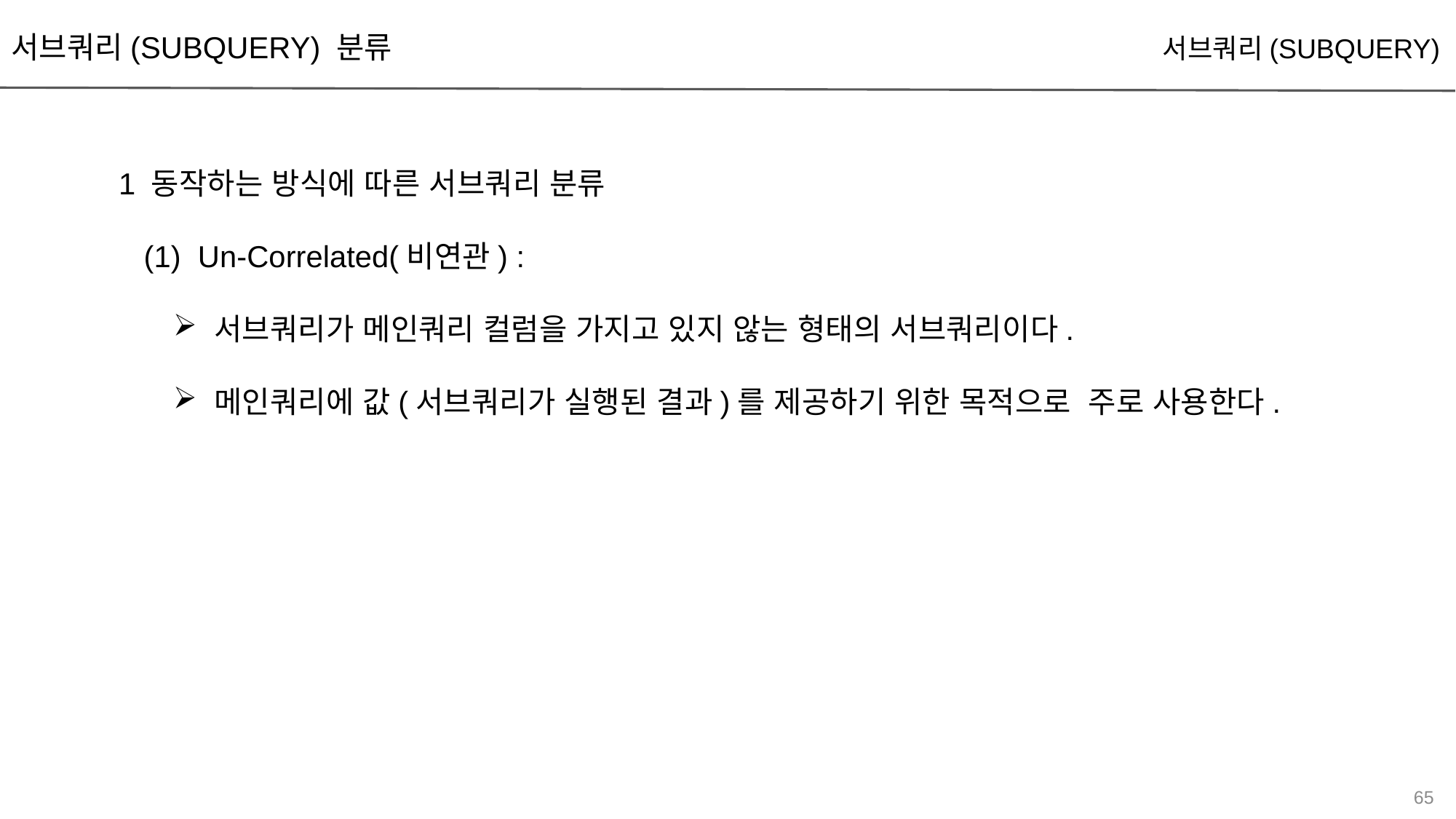

서브쿼리(SUBQUERY) 분류
서브쿼리(SUBQUERY)
1 동작하는 방식에 따른 서브쿼리 분류
   (1)  Un-Correlated(비연관) :
서브쿼리가 메인쿼리 컬럼을 가지고 있지 않는 형태의 서브쿼리이다.
메인쿼리에 값(서브쿼리가 실행된 결과)를 제공하기 위한 목적으로  주로 사용한다.
65